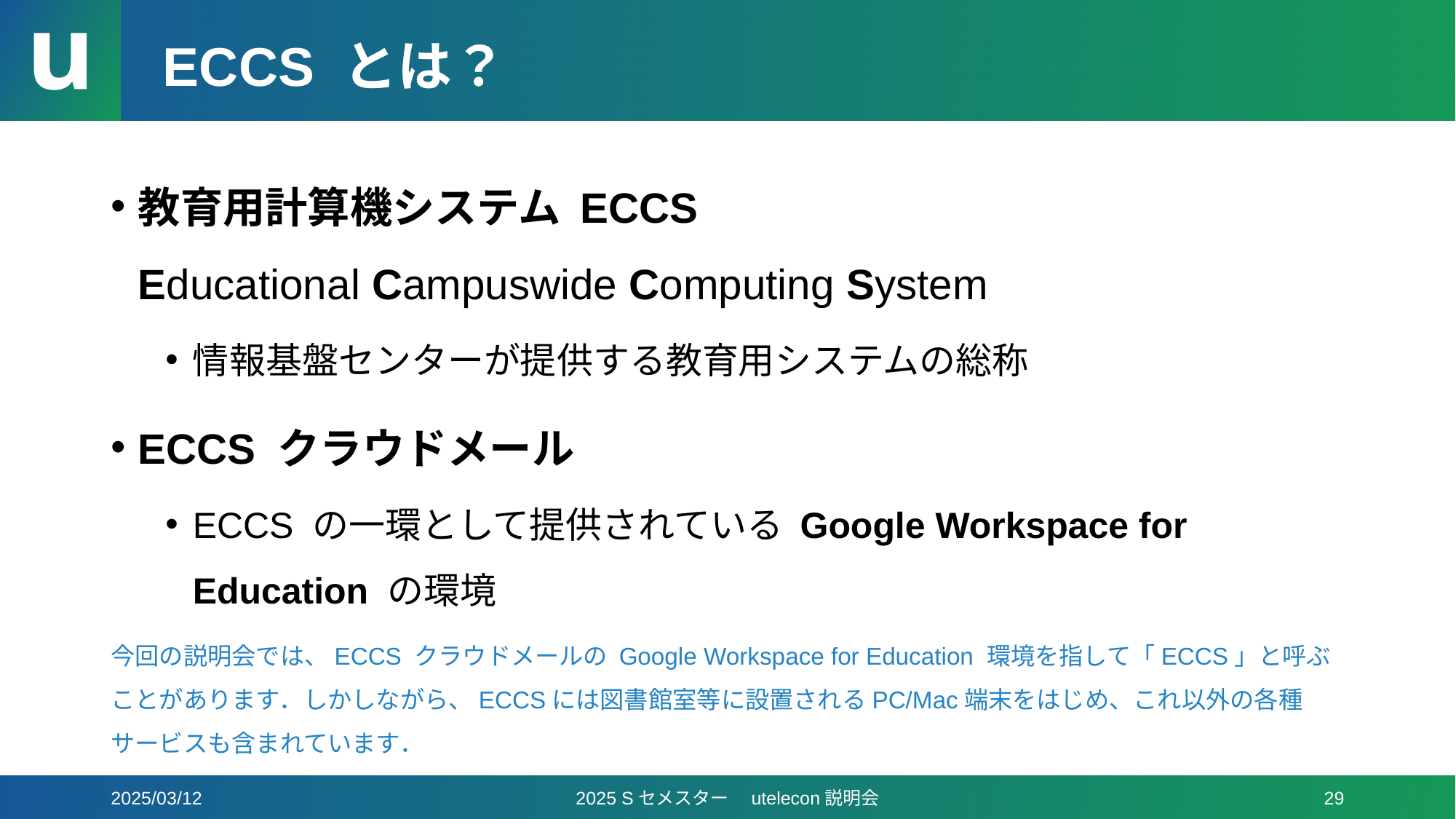

# ECCS とは？
教育用計算機システム ECCS
Educational Campuswide Computing System
情報基盤センターが提供する教育用システムの総称
ECCS クラウドメール
ECCS の一環として提供されている Google Workspace for Education の環境
今回の説明会では、ECCS クラウドメールの Google Workspace for Education 環境を指して「ECCS」と呼ぶことがあります．しかしながら、ECCSには図書館室等に設置されるPC/Mac端末をはじめ、これ以外の各種サービスも含まれています．
2025/03/12
2025 Sセメスター　utelecon説明会
29